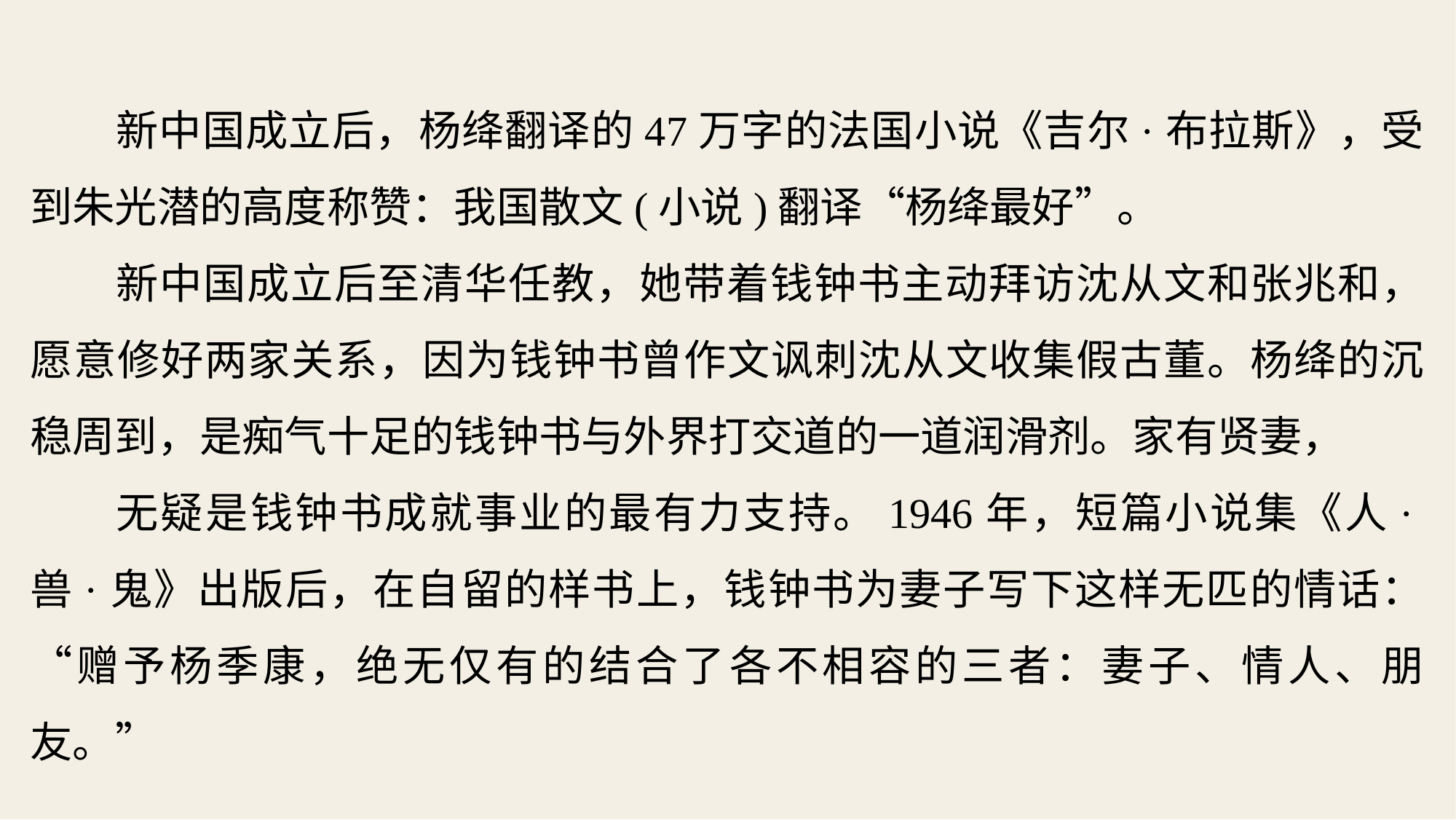

新中国成立后，杨绛翻译的47万字的法国小说《吉尔·布拉斯》，受到朱光潜的高度称赞：我国散文(小说)翻译“杨绛最好”。
新中国成立后至清华任教，她带着钱钟书主动拜访沈从文和张兆和，愿意修好两家关系，因为钱钟书曾作文讽刺沈从文收集假古董。杨绛的沉稳周到，是痴气十足的钱钟书与外界打交道的一道润滑剂。家有贤妻，
无疑是钱钟书成就事业的最有力支持。1946年，短篇小说集《人·兽·鬼》出版后，在自留的样书上，钱钟书为妻子写下这样无匹的情话：“赠予杨季康，绝无仅有的结合了各不相容的三者：妻子、情人、朋友。”